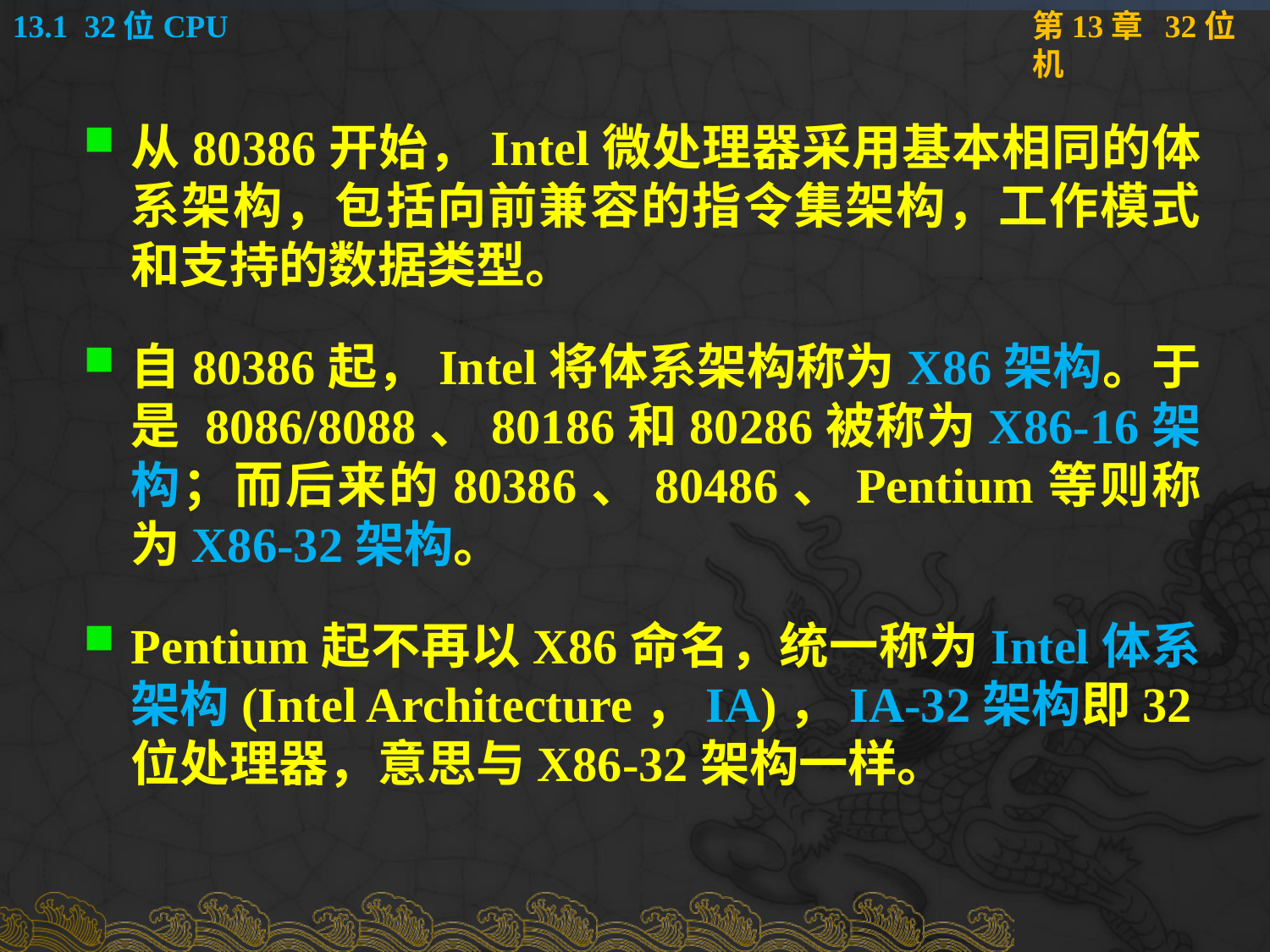

从80386开始，Intel微处理器采用基本相同的体系架构，包括向前兼容的指令集架构，工作模式和支持的数据类型。
自80386起，Intel将体系架构称为X86架构。于是 8086/8088、80186和80286被称为X86-16架构；而后来的80386、80486、Pentium等则称为X86-32架构。
Pentium起不再以X86命名，统一称为Intel体系架构(Intel Architecture，IA)，IA-32架构即32位处理器，意思与X86-32架构一样。